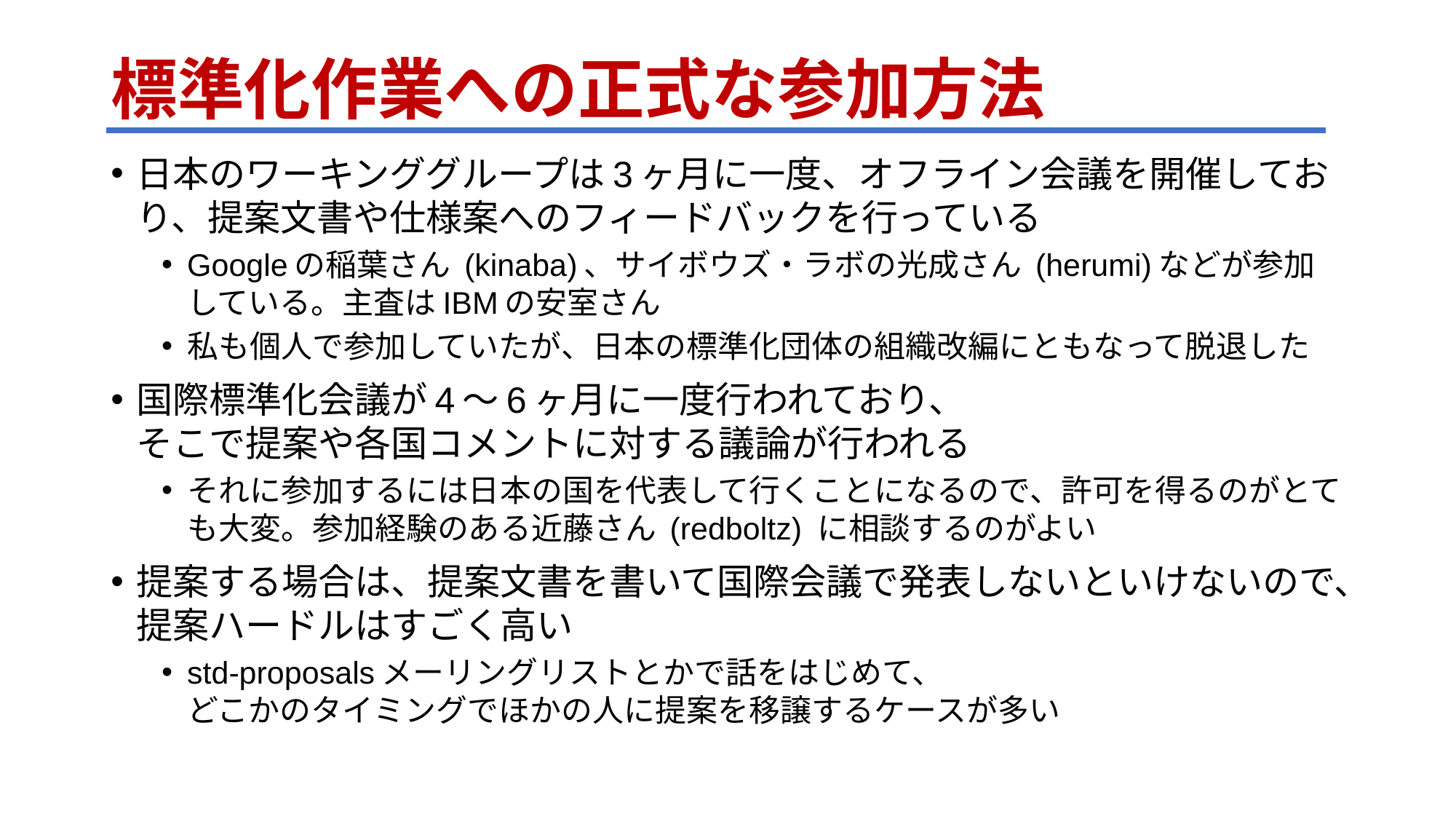

# 標準化作業への正式な参加方法
日本のワーキンググループは3ヶ月に一度、オフライン会議を開催しており、提案文書や仕様案へのフィードバックを行っている
Googleの稲葉さん (kinaba)、サイボウズ・ラボの光成さん (herumi)などが参加している。主査はIBMの安室さん
私も個人で参加していたが、日本の標準化団体の組織改編にともなって脱退した
国際標準化会議が4〜6ヶ月に一度行われており、
そこで提案や各国コメントに対する議論が行われる
それに参加するには日本の国を代表して行くことになるので、許可を得るのがとても大変。参加経験のある近藤さん (redboltz) に相談するのがよい
提案する場合は、提案文書を書いて国際会議で発表しないといけないので、提案ハードルはすごく高い
std-proposalsメーリングリストとかで話をはじめて、
どこかのタイミングでほかの人に提案を移譲するケースが多い